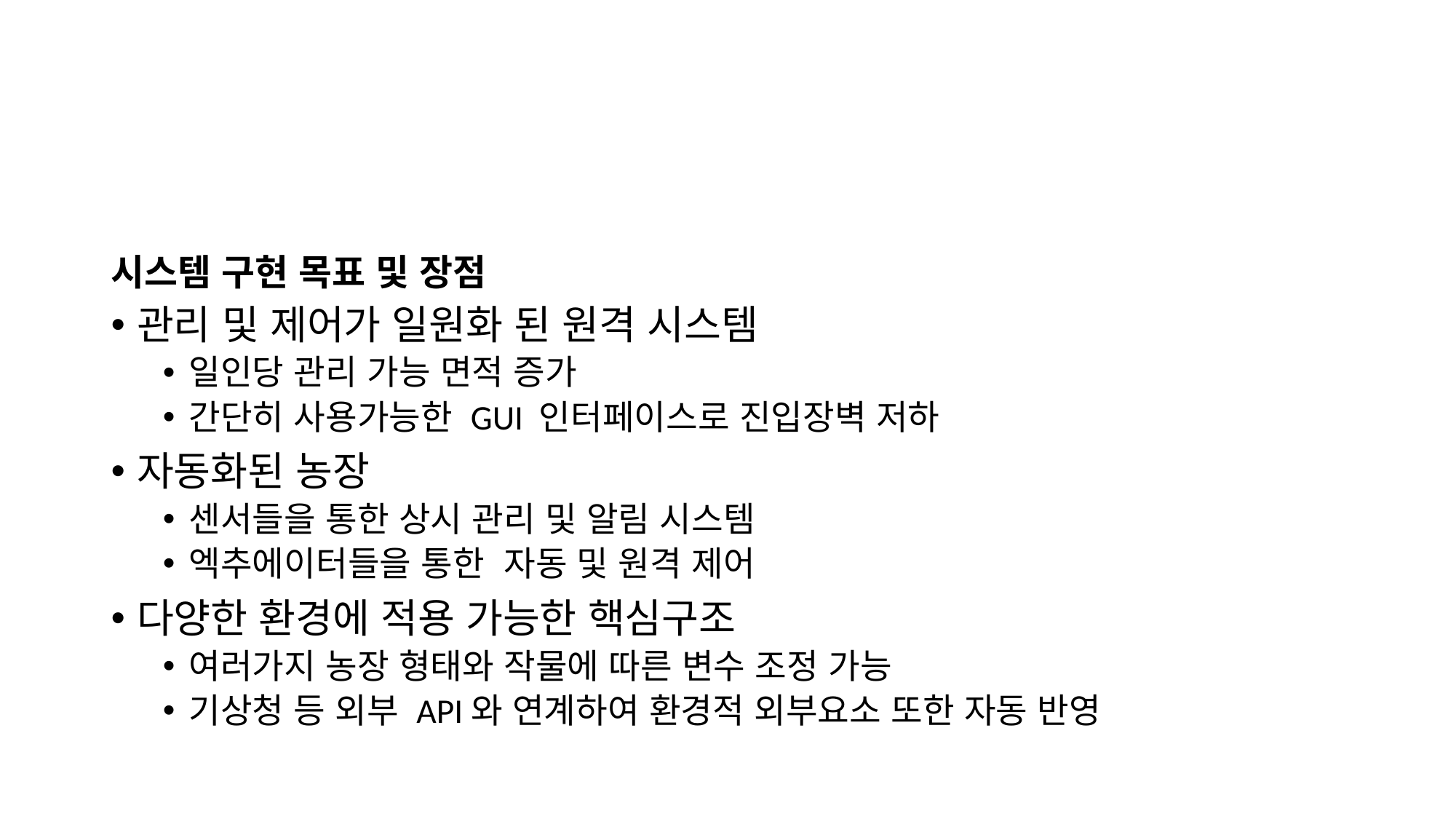

#
시스템 구현 목표 및 장점
관리 및 제어가 일원화 된 원격 시스템
일인당 관리 가능 면적 증가
간단히 사용가능한 GUI 인터페이스로 진입장벽 저하
자동화된 농장
센서들을 통한 상시 관리 및 알림 시스템
엑추에이터들을 통한  자동 및 원격 제어
다양한 환경에 적용 가능한 핵심구조
여러가지 농장 형태와 작물에 따른 변수 조정 가능
기상청 등 외부 API와 연계하여 환경적 외부요소 또한 자동 반영